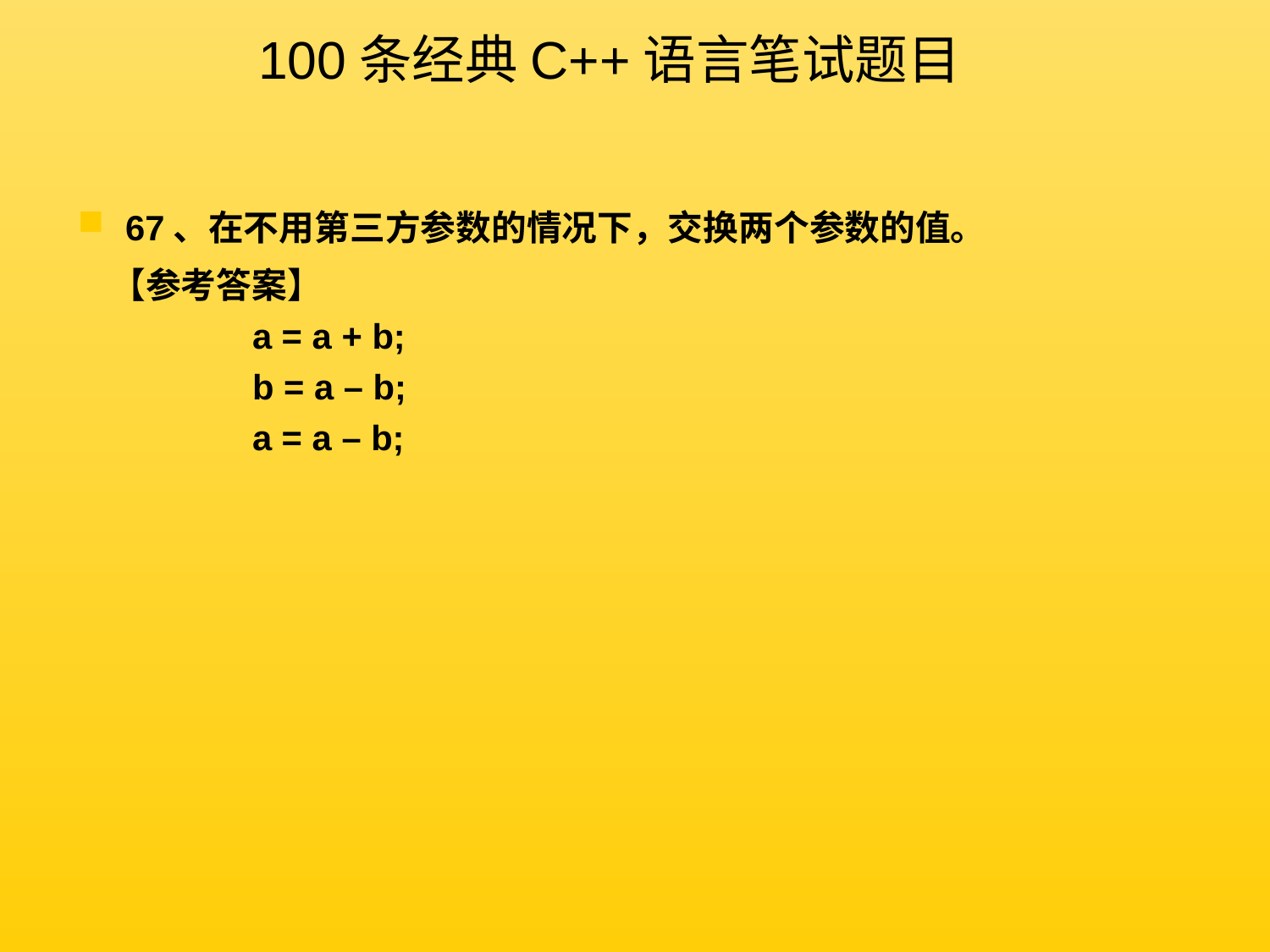

100条经典C++语言笔试题目
67、在不用第三方参数的情况下，交换两个参数的值。
   【参考答案】
	a = a + b;
	b = a – b;
	a = a – b;